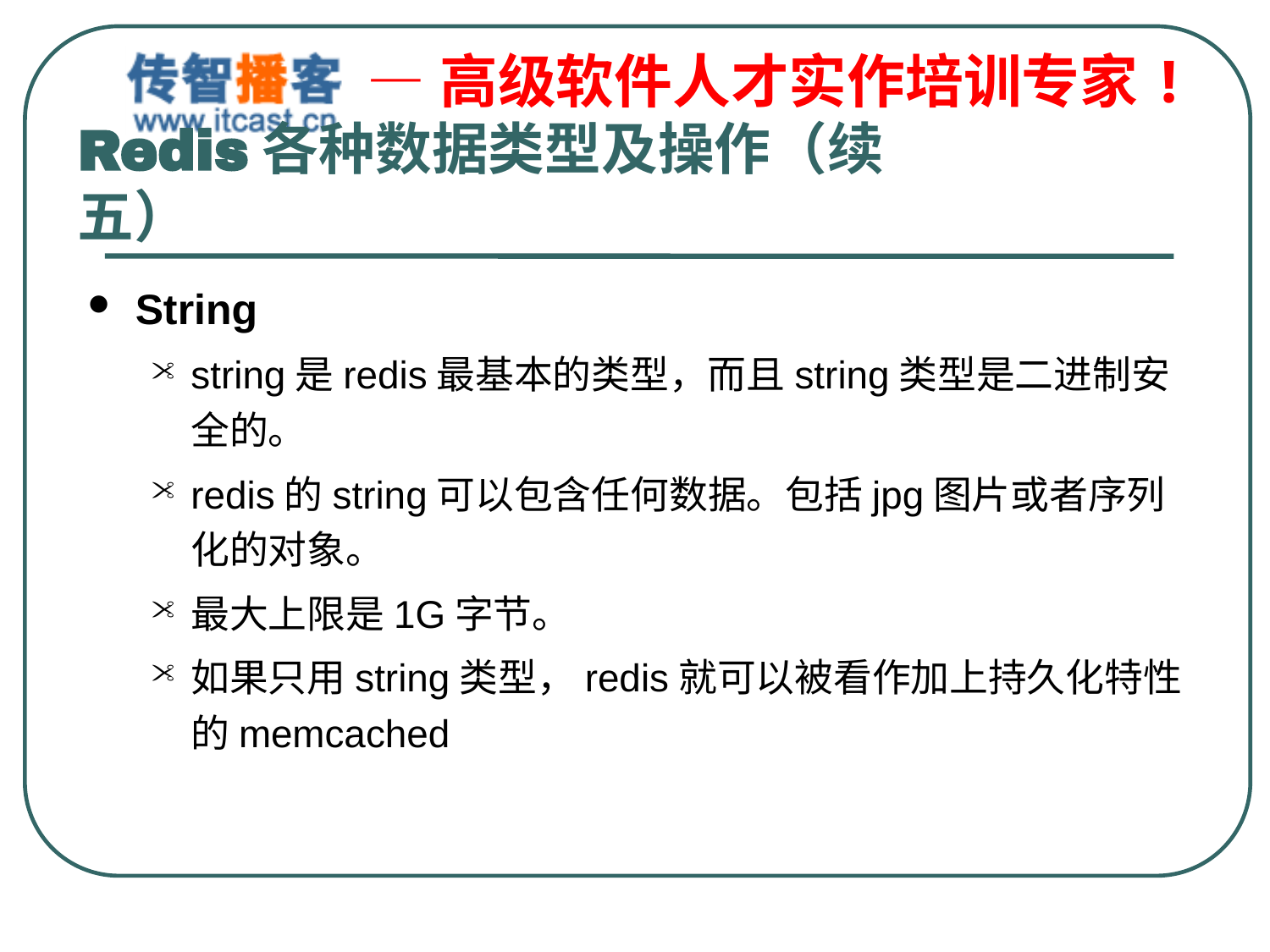

# Redis各种数据类型及操作（续五）
String
string是redis最基本的类型，而且string类型是二进制安全的。
redis的string可以包含任何数据。包括jpg图片或者序列化的对象。
最大上限是1G字节。
如果只用string类型，redis就可以被看作加上持久化特性的memcached